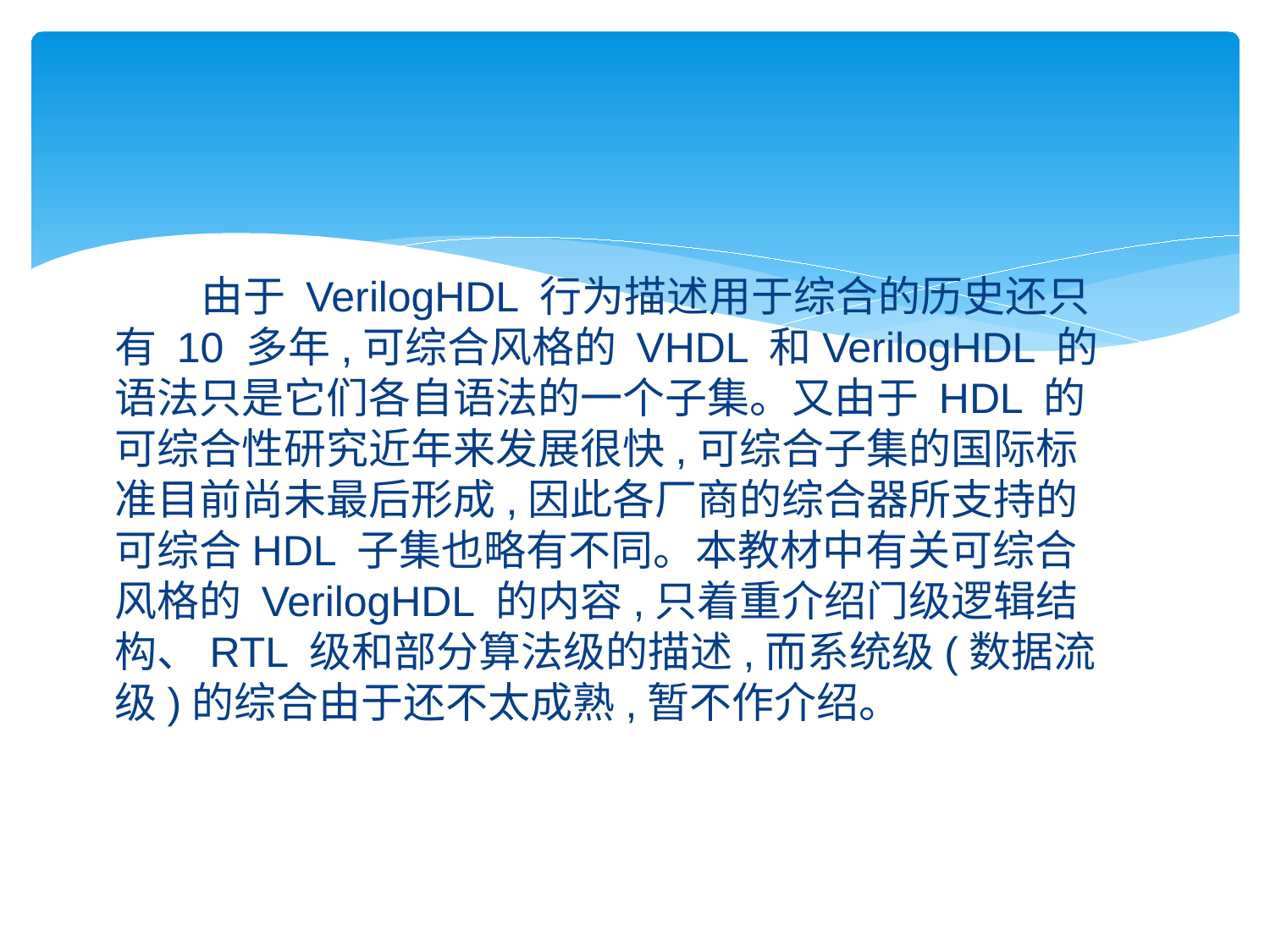

#
        由于 VerilogHDL 行为描述用于综合的历史还只有 10 多年,可综合风格的 VHDL 和VerilogHDL 的语法只是它们各自语法的一个子集。又由于 HDL 的可综合性研究近年来发展很快,可综合子集的国际标准目前尚未最后形成,因此各厂商的综合器所支持的可综合HDL 子集也略有不同。本教材中有关可综合风格的 VerilogHDL 的内容,只着重介绍门级逻辑结构、RTL 级和部分算法级的描述,而系统级(数据流级)的综合由于还不太成熟,暂不作介绍。